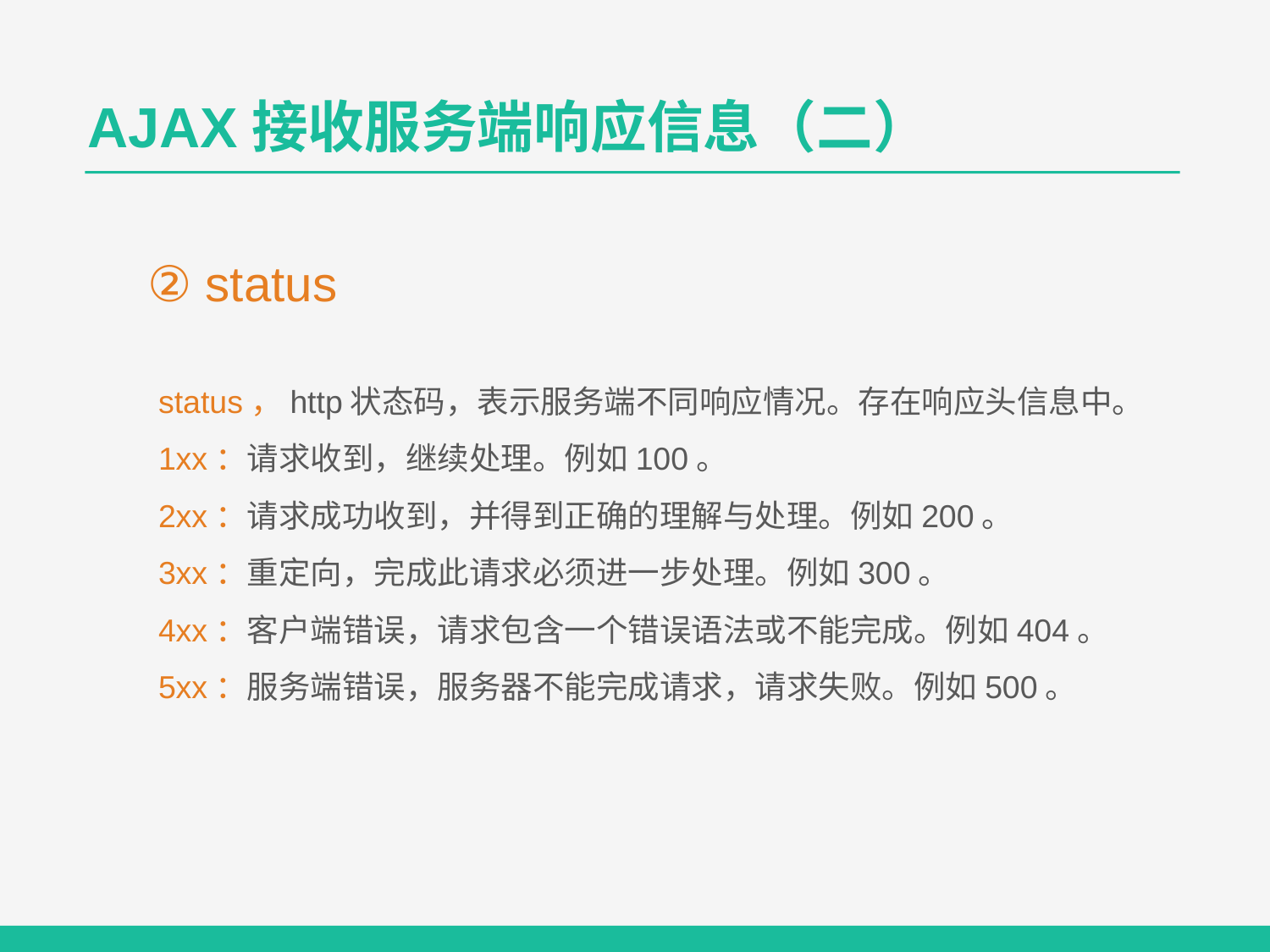

AJAX接收服务端响应信息（二）

② status
       status，http状态码，表示服务端不同响应情况。存在响应头信息中。
       1xx：请求收到，继续处理。例如100。
       2xx：请求成功收到，并得到正确的理解与处理。例如200。
       3xx：重定向，完成此请求必须进一步处理。例如300。
       4xx：客户端错误，请求包含一个错误语法或不能完成。例如404。
       5xx：服务端错误，服务器不能完成请求，请求失败。例如500。